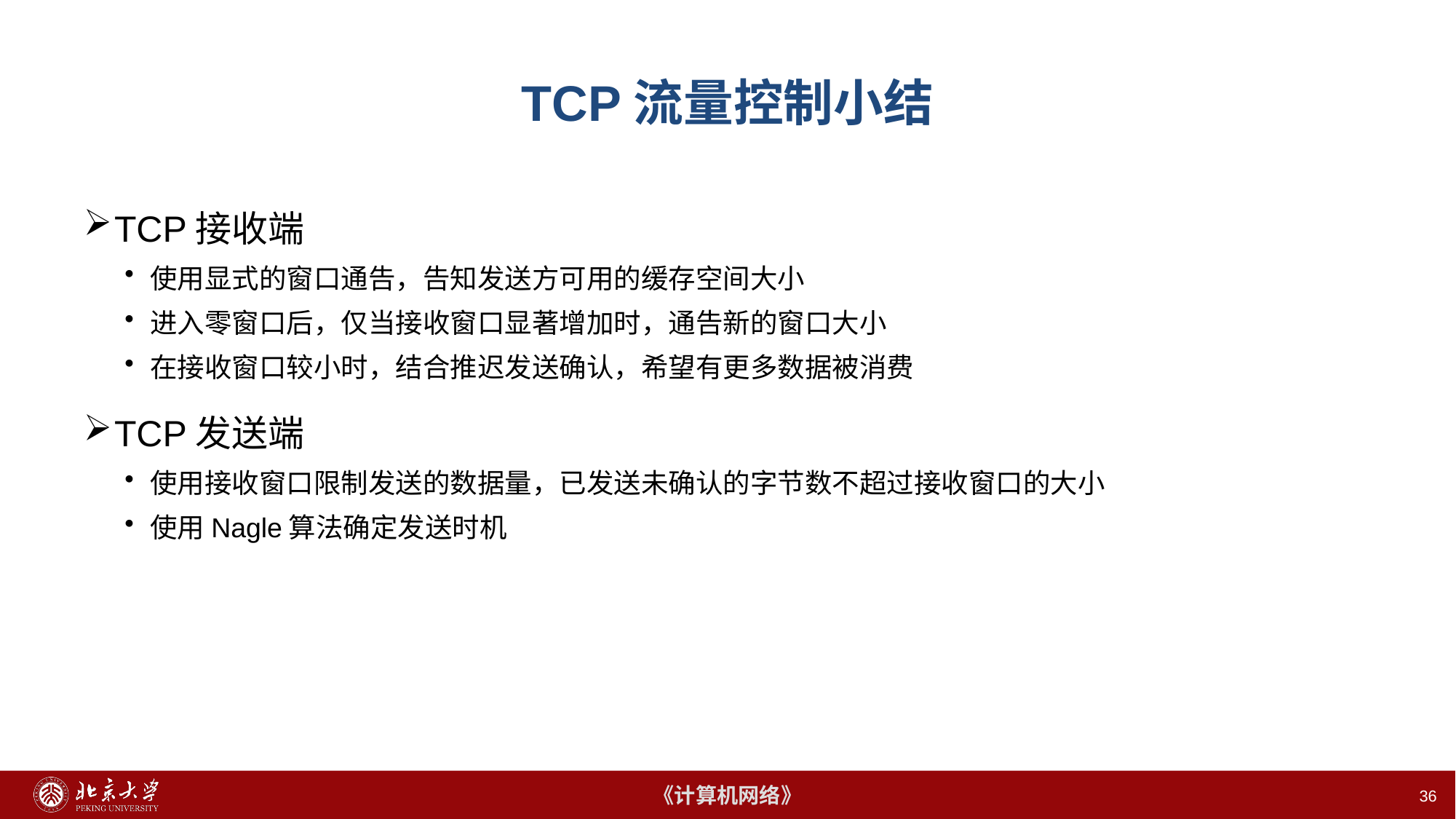

36
# TCP流量控制小结
TCP接收端
使用显式的窗口通告，告知发送方可用的缓存空间大小
进入零窗口后，仅当接收窗口显著增加时，通告新的窗口大小
在接收窗口较小时，结合推迟发送确认，希望有更多数据被消费
TCP发送端
使用接收窗口限制发送的数据量，已发送未确认的字节数不超过接收窗口的大小
使用Nagle算法确定发送时机